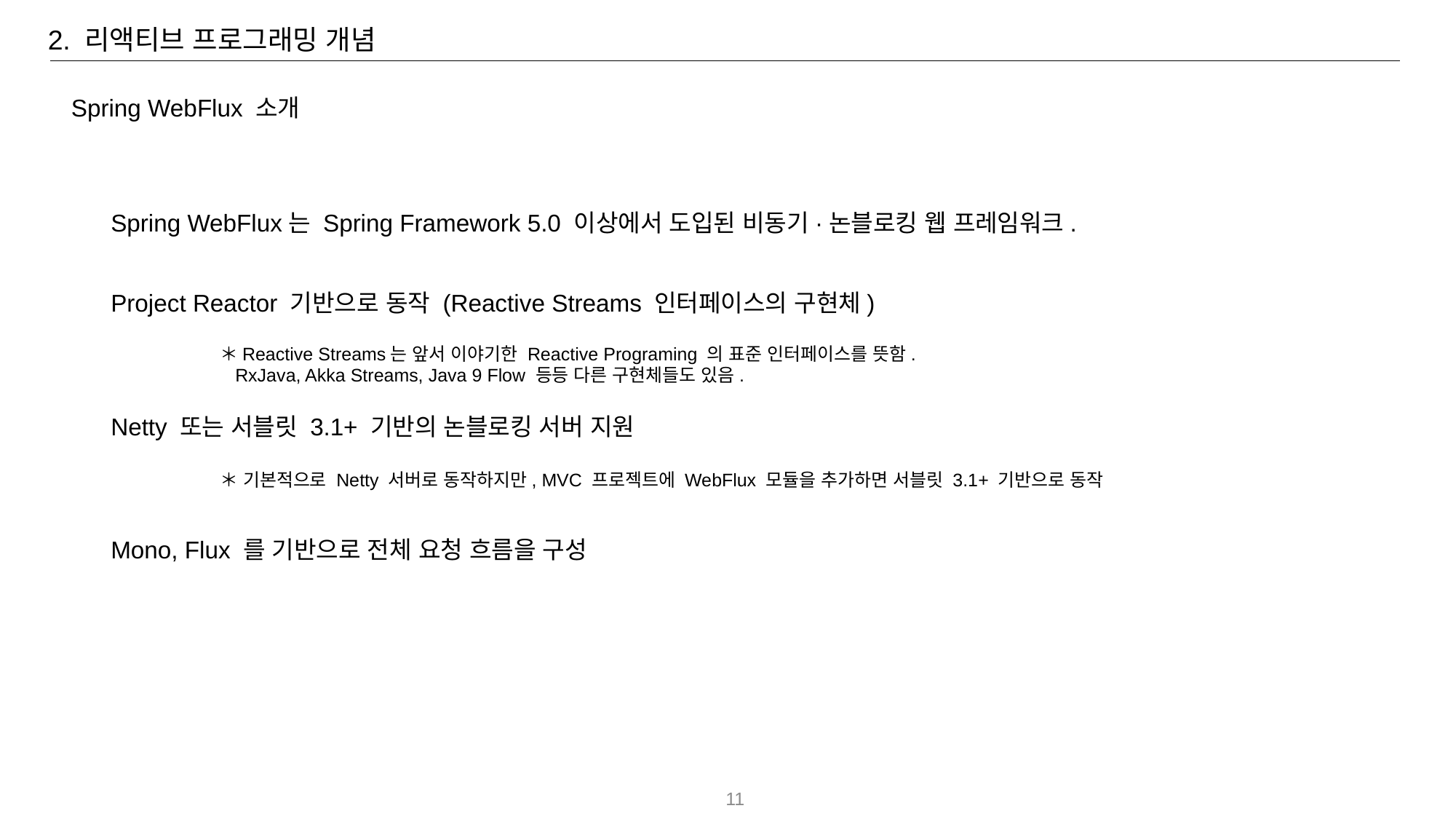

# 2. 리액티브 프로그래밍 개념
Spring WebFlux 소개

Spring WebFlux는 Spring Framework 5.0 이상에서 도입된 비동기·논블로킹 웹 프레임워크.

Project Reactor 기반으로 동작 (Reactive Streams 인터페이스의 구현체)

	＊Reactive Streams는 앞서 이야기한 Reactive Programing 의 표준 인터페이스를 뜻함.
	   RxJava, Akka Streams, Java 9 Flow 등등 다른 구현체들도 있음.

Netty 또는 서블릿 3.1+ 기반의 논블로킹 서버 지원

	＊ 기본적으로 Netty 서버로 동작하지만, MVC 프로젝트에 WebFlux 모듈을 추가하면 서블릿 3.1+ 기반으로 동작

Mono, Flux 를 기반으로 전체 요청 흐름을 구성

11